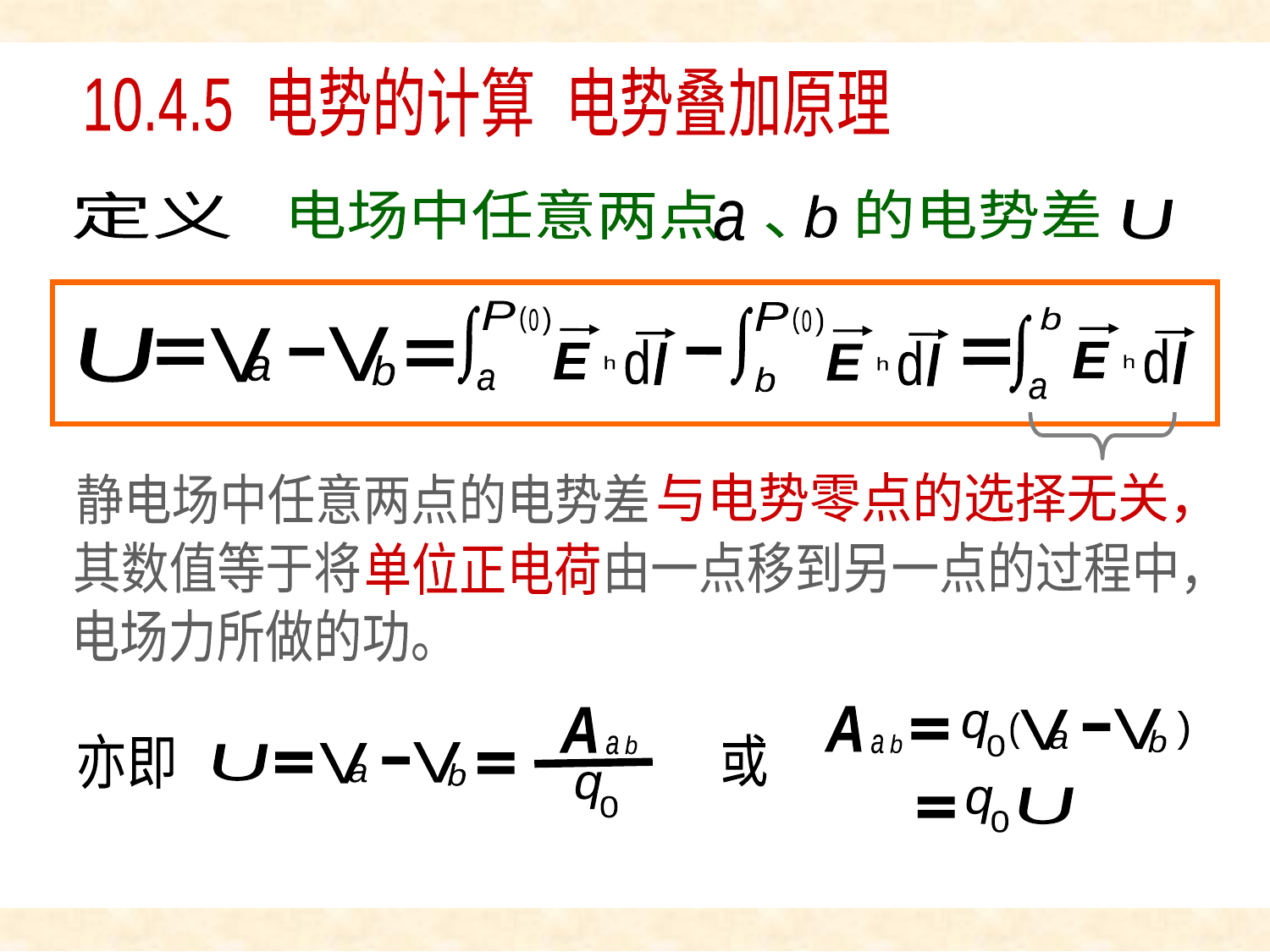

电势差
10.4.5  电势的计算  电势叠加原理
电场中任意两点   、  的电势差
定义
b
U
a

P
(
)
0

E

d
l
h
a
P
(
)
0

E

d
l
h
b
b

E

d
l
h
a
V
U

V

b
a

与电势零点的选择无关，
静电场中任意两点的电势差
其数值等于将单位正电荷由一点移到另一点的过程中，
电场力所做的功。

单位正电荷
A
a
b
A
a
b
V
V

b
a

q
0
)
(
亦即
或
V
V

b
a

U

q
0
q
0
U